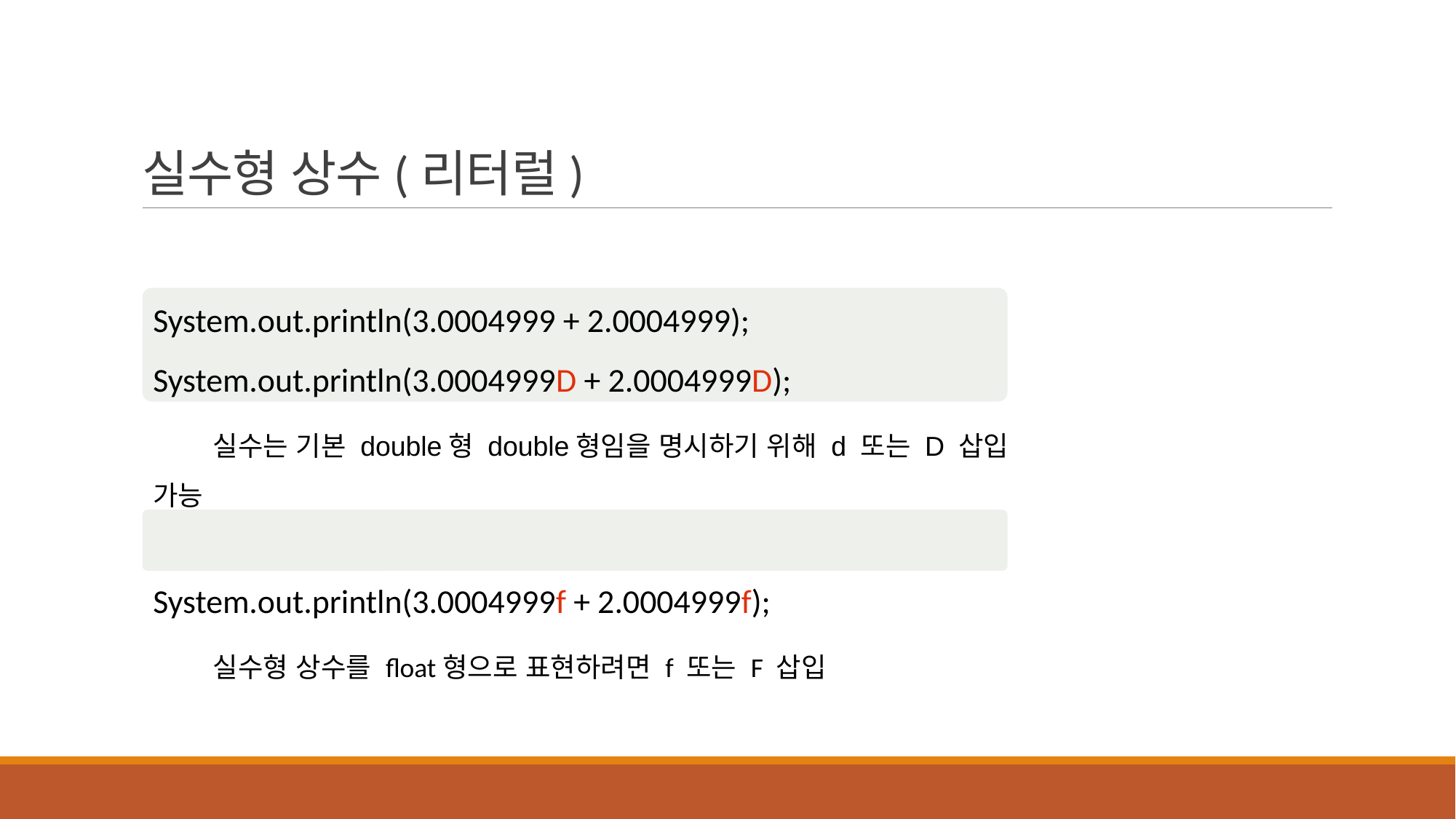

실수형 상수(리터럴)
System.out.println(3.0004999 + 2.0004999);
System.out.println(3.0004999D + 2.0004999D);

       실수는 기본 double형 double형임을 명시하기 위해 d 또는 D 삽입 가능

System.out.println(3.0004999f + 2.0004999f);

       실수형 상수를 float형으로 표현하려면 f 또는 F 삽입